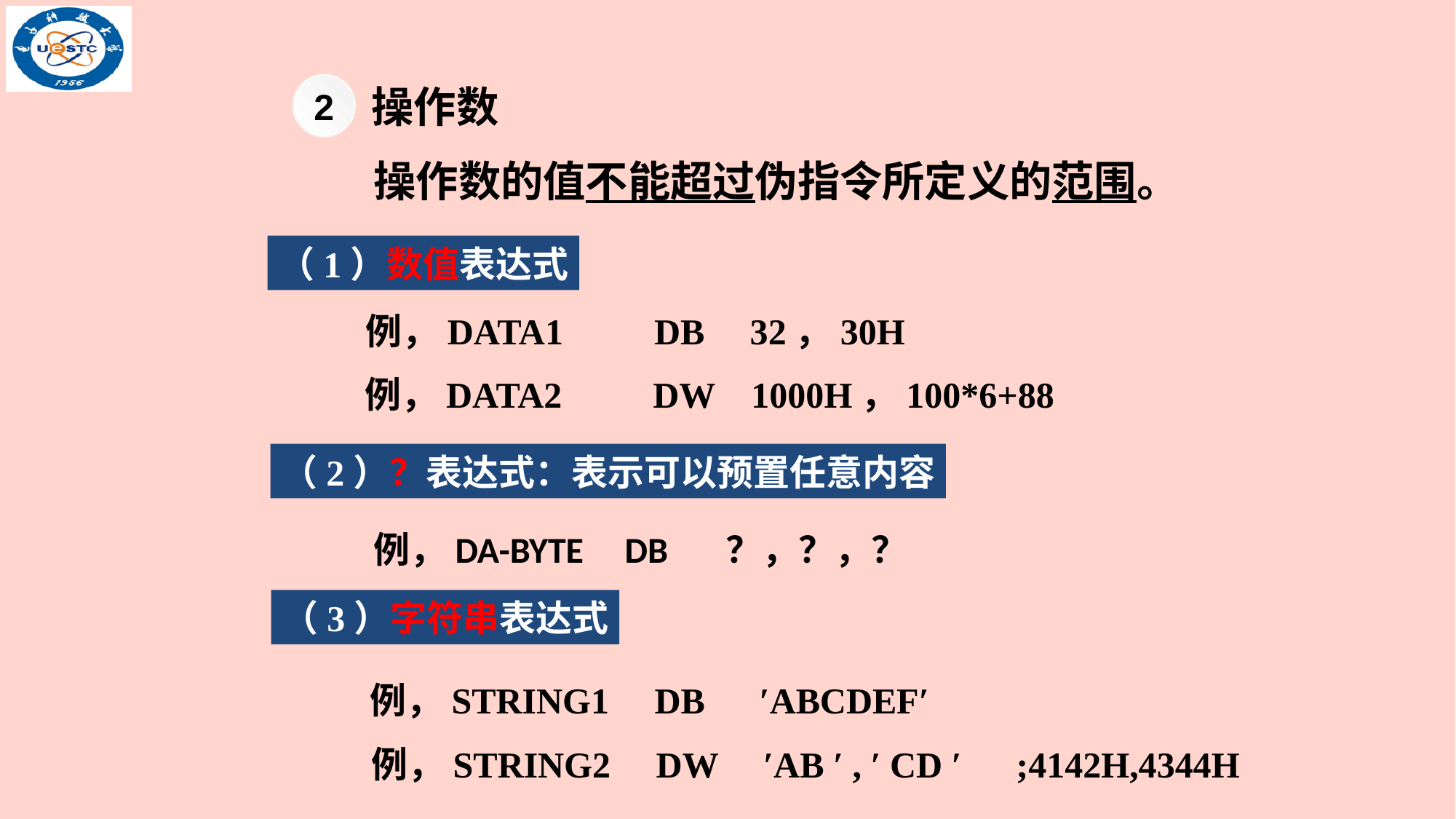

2
操作数
操作数的值不能超过伪指令所定义的范围。
（1）数值表达式
例，DATA1          DB     32，30H
例，DATA2          DW    1000H，100*6+88
（2）？表达式：表示可以预置任意内容
例，DA-BYTE     DB      ？，？，？
（3）字符串表达式
例，STRING1     DB      ′ABCDEF′
例，STRING2     DW     ′AB ′ , ′ CD ′      ;4142H,4344H